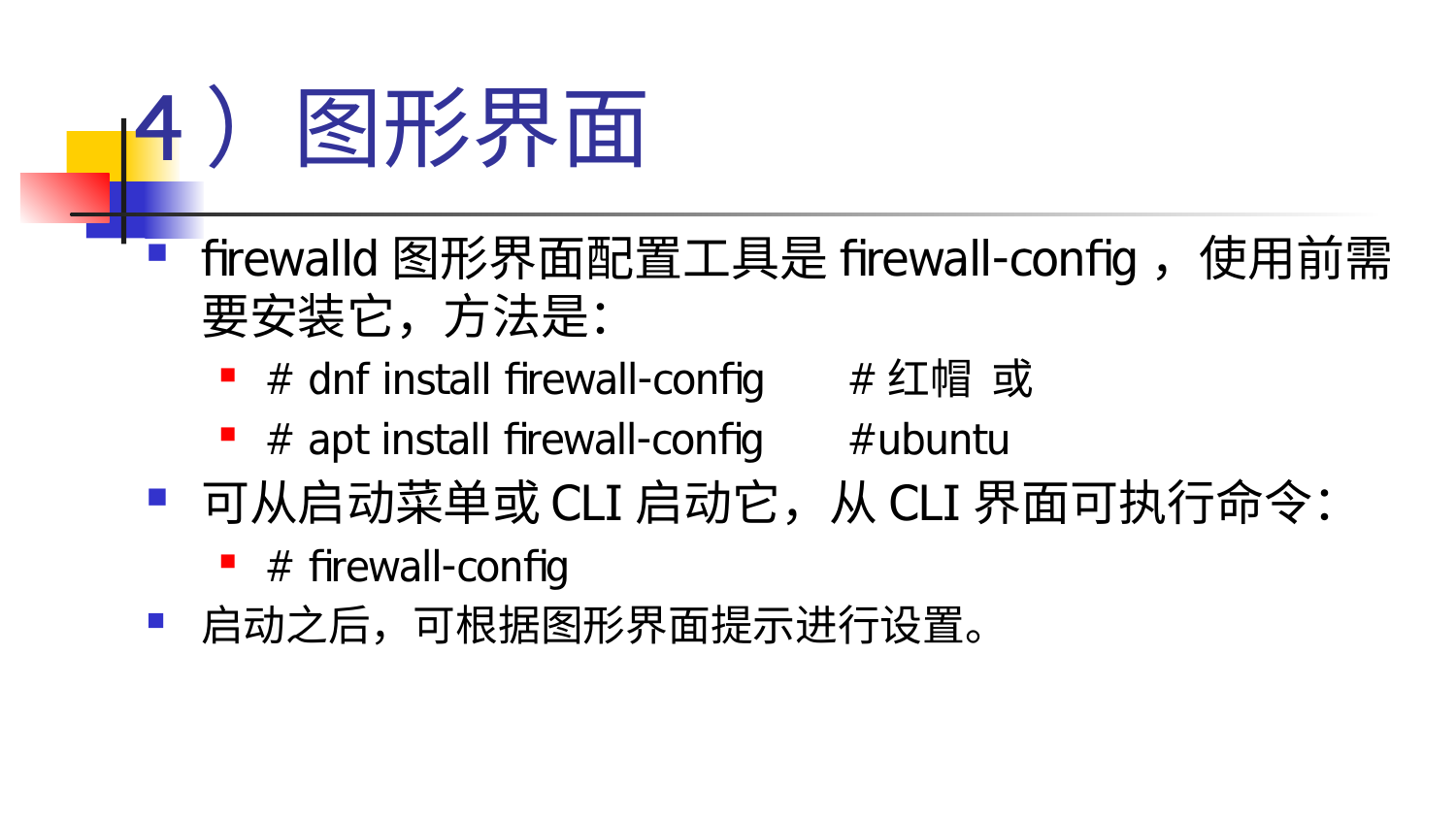

# 4）图形界面
firewalld图形界面配置工具是firewall-config，使用前需要安装它，方法是：
# dnf install firewall-config 	#红帽  或
# apt install firewall-config 	#ubuntu
可从启动菜单或CLI启动它，从CLI界面可执行命令：
# firewall-config
启动之后，可根据图形界面提示进行设置。